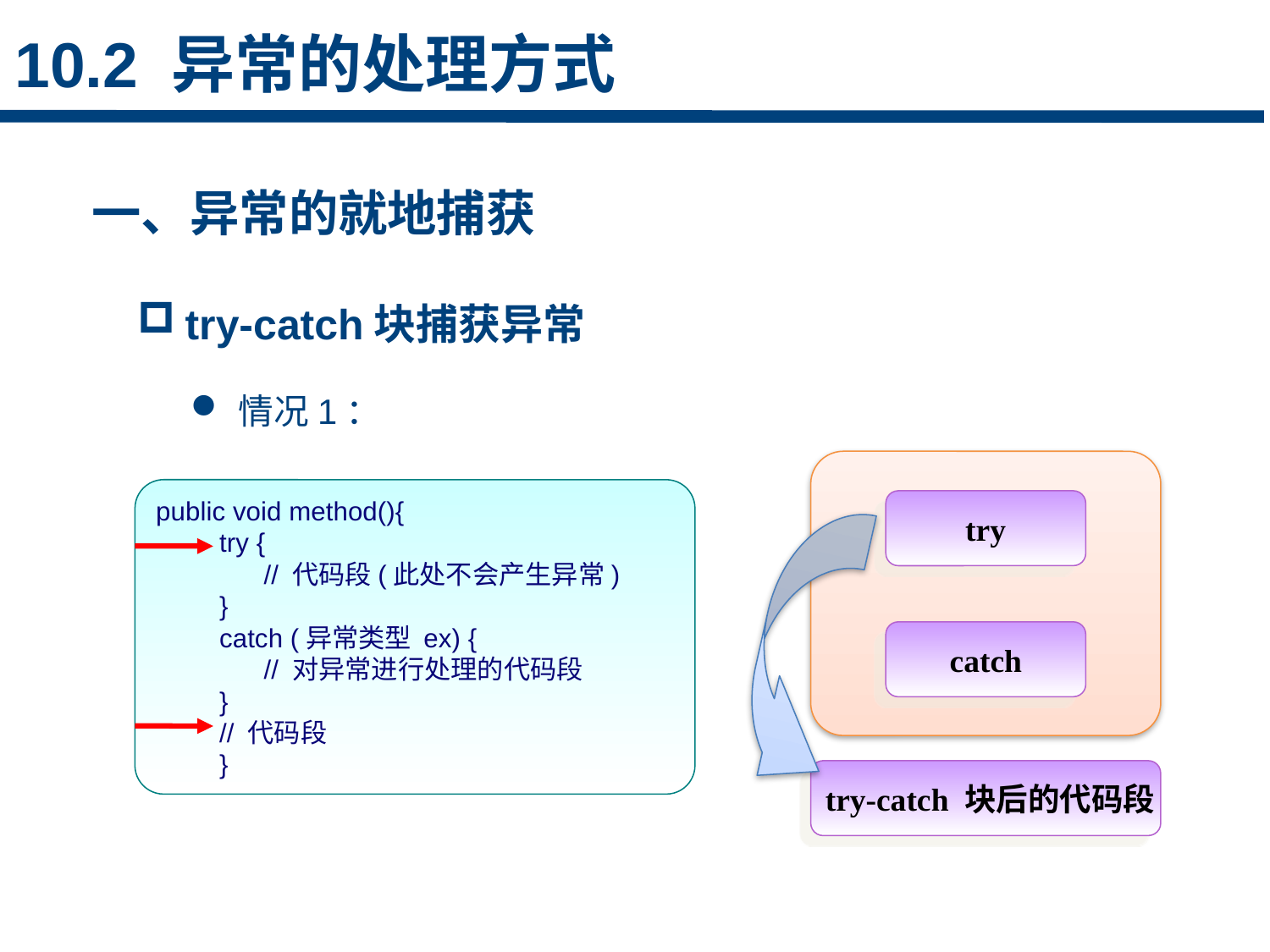

10.2 异常的处理方式
一、异常的就地捕获
try-catch块捕获异常
点击添加文本
情况1：
点击添加文本

public void method(){
try {
      // 代码段(此处不会产生异常)
}
catch (异常类型 ex) {
      // 对异常进行处理的代码段
}
// 代码段
}
try

点击添加文本
catch

 try-catch 块后的代码段
点击添加文本